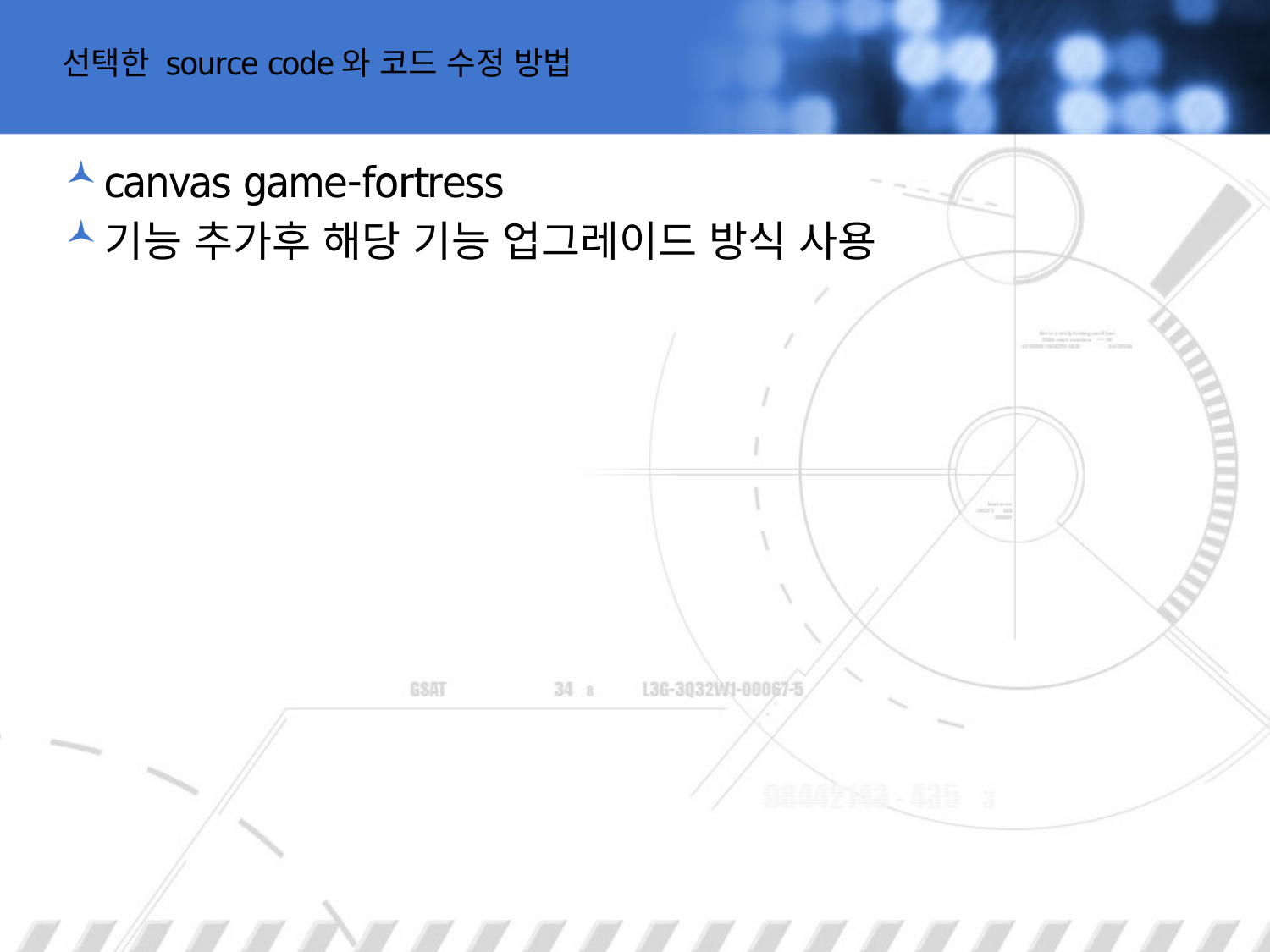

# 선택한 source code와 코드 수정 방법
canvas game-fortress
기능 추가후 해당 기능 업그레이드 방식 사용